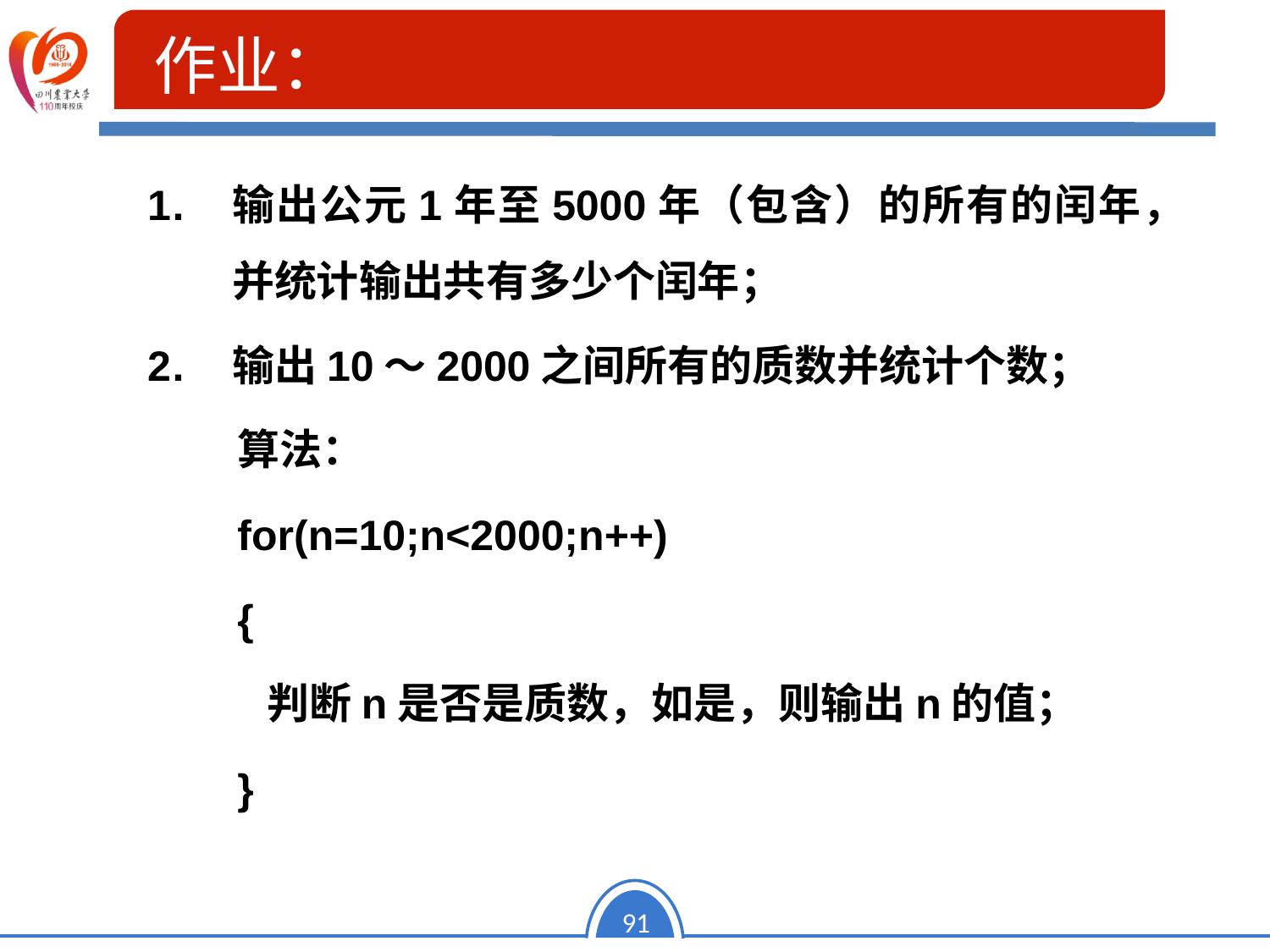

作业：
输出公元1年至5000年（包含）的所有的闰年，并统计输出共有多少个闰年；
输出10～2000之间所有的质数并统计个数；
算法：
for(n=10;n<2000;n++)
{
  判断n是否是质数，如是，则输出n的值；
}